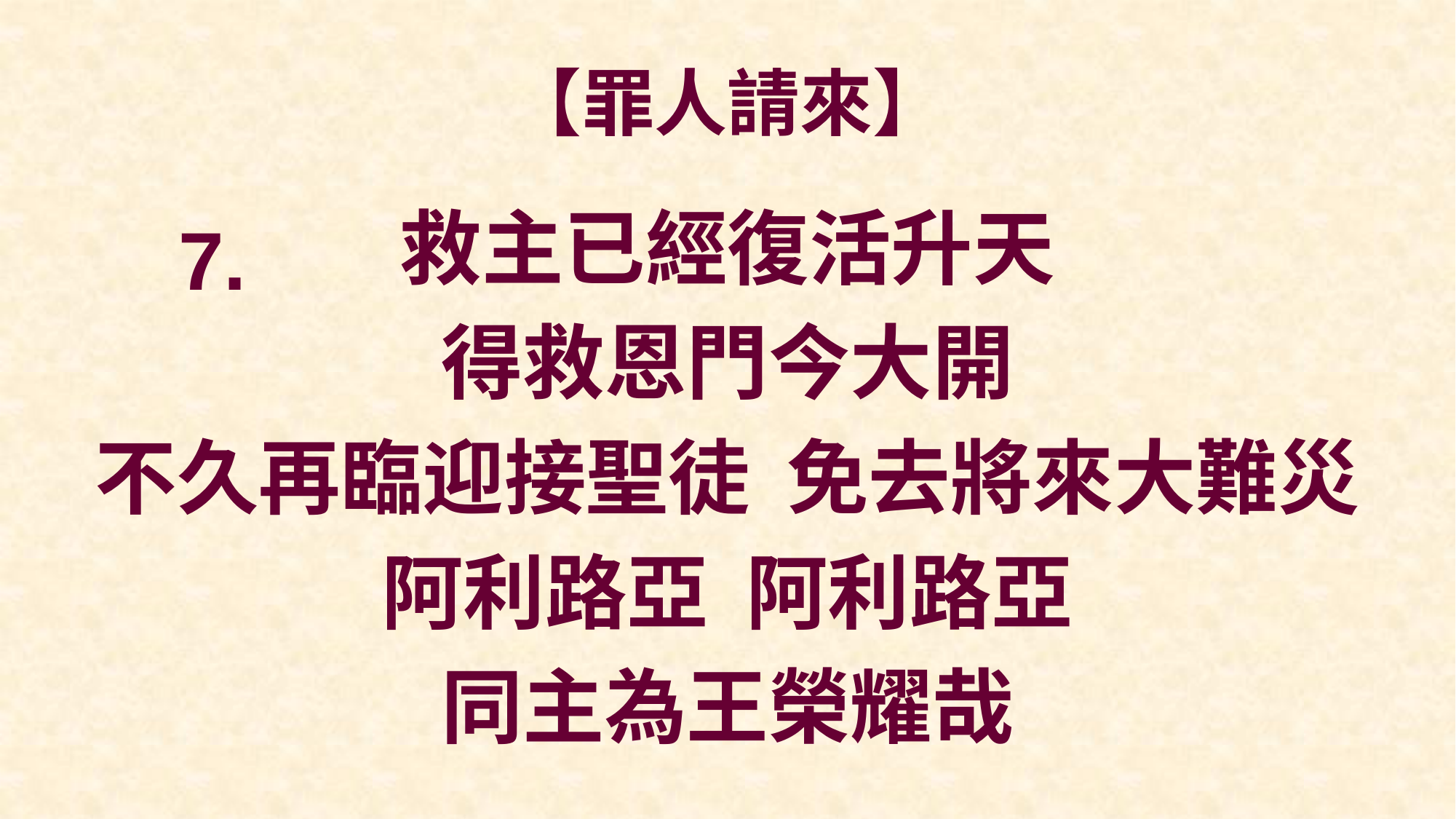

# 【罪人請來】
救主已經復活升天
得救恩門今大開
不久再臨迎接聖徒  免去將來大難災
阿利路亞  阿利路亞
同主為王榮耀哉
7.